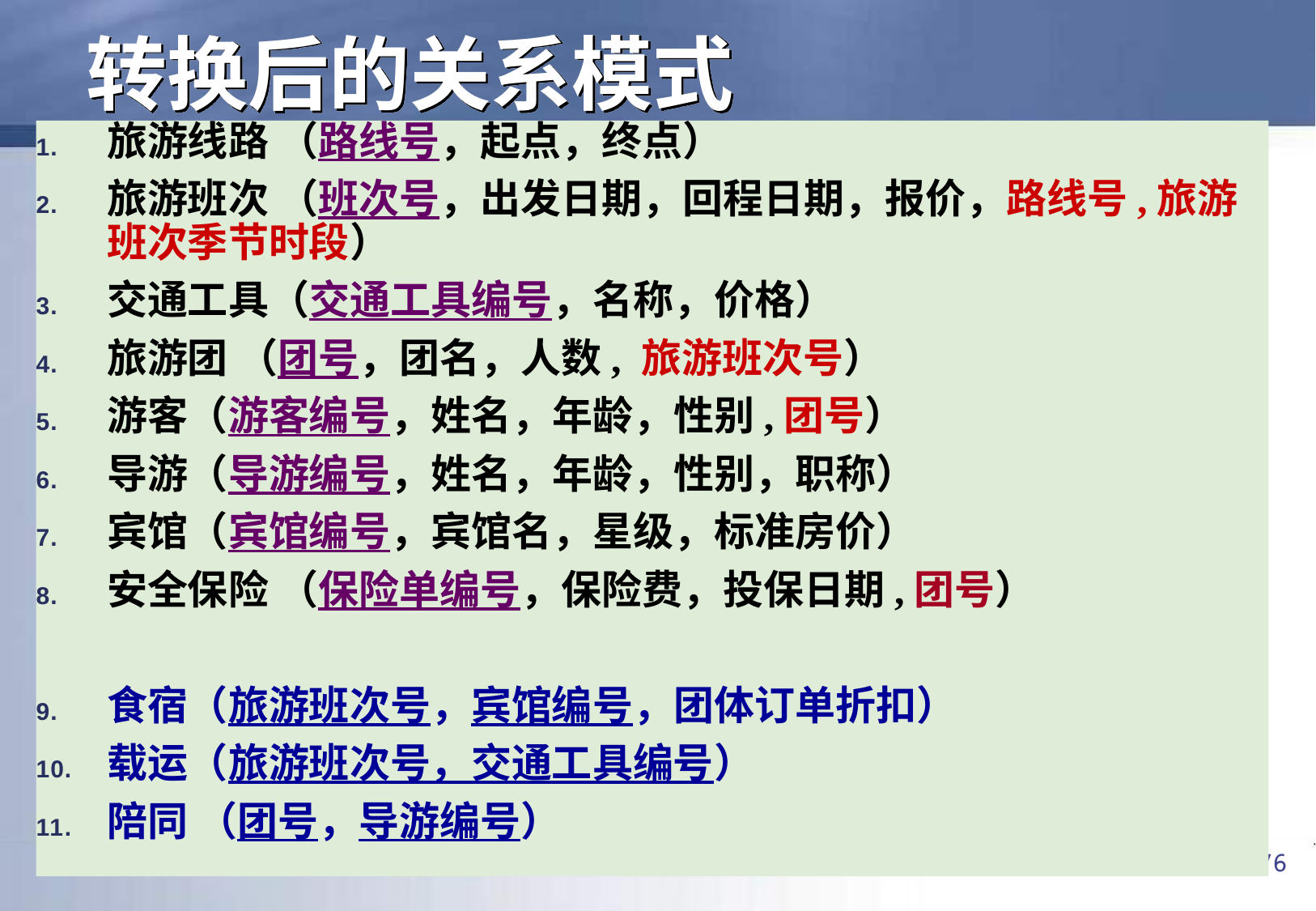

# 转换后的关系模式
旅游线路 （路线号，起点，终点）
旅游班次 （班次号，出发日期，回程日期，报价，路线号,旅游班次季节时段）
交通工具（交通工具编号，名称，价格）
旅游团 （团号，团名，人数, 旅游班次号）
游客（游客编号，姓名，年龄，性别,团号）
导游（导游编号，姓名，年龄，性别，职称）
宾馆（宾馆编号，宾馆名，星级，标准房价）
安全保险 （保险单编号，保险费，投保日期,团号）

食宿（旅游班次号，宾馆编号，团体订单折扣）
载运（旅游班次号，交通工具编号）
陪同 （团号，导游编号）
76